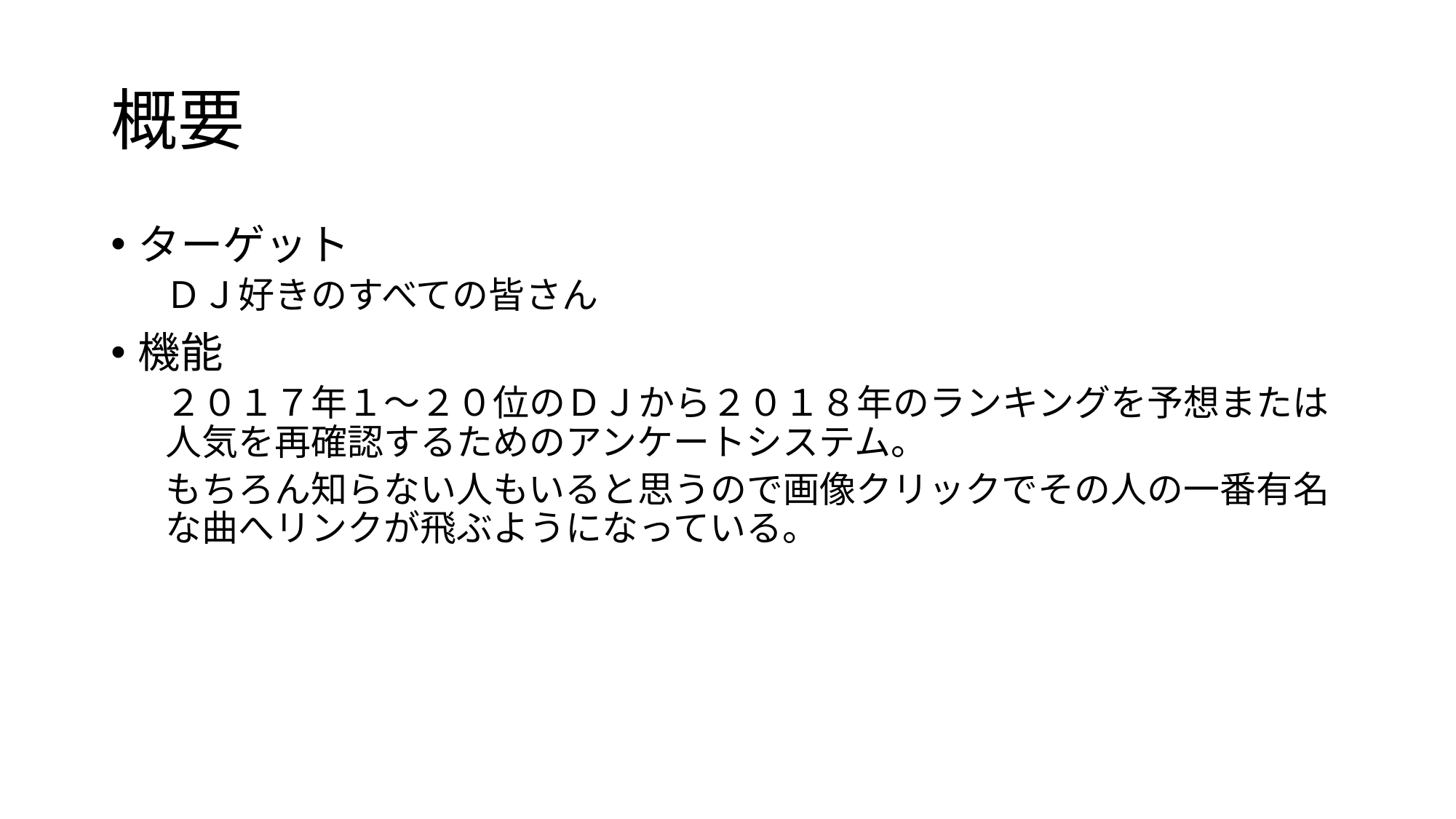

# 概要
ターゲット
ＤＪ好きのすべての皆さん
機能
２０１７年１～２０位のＤＪから２０１８年のランキングを予想または人気を再確認するためのアンケートシステム。
もちろん知らない人もいると思うので画像クリックでその人の一番有名な曲へリンクが飛ぶようになっている。